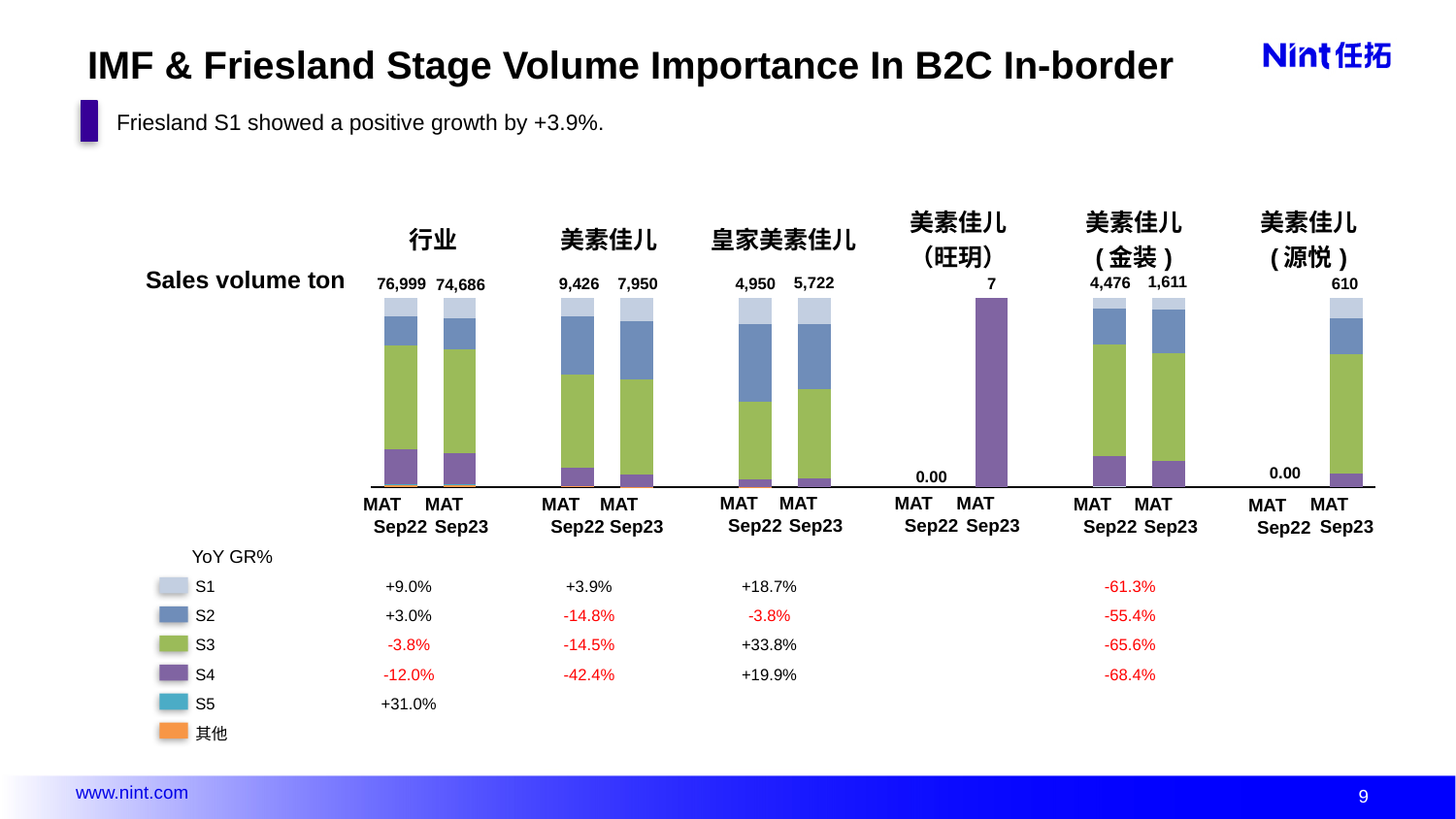

# IMF & Friesland Stage Volume Importance In B2C In-border
Friesland S1 showed a positive growth by +3.9%.
| 行业 | 美素佳儿 | 皇家美素佳儿 | 美素佳儿 （旺玥） | 美素佳儿 (金装) | 美素佳儿 (源悦) |
| --- | --- | --- | --- | --- | --- |
Sales volume ton
1,611
4,476
5,722
9,426
7,950
610
4,950
76,999
7
74,686

### Chart

| Category | 系列6 | 系列5 | 系列4 | 系列3 | 系列2 | 系列1 |
|---|---|---|---|---|---|---|
| 1 | 1.18 | 0.07 | 18.41 | 55.3 | 15.44 | 9.61 |
| 2 | 1.15 | 0.09 | 16.7 | 54.87 | 16.39 | 10.8 |
| 3 | None | None | None | None | None | None |
| 4 | 0.3 | 0.0 | 9.64 | 49.63 | 30.55 | 9.88 |
| 5 | 0.05 | 0.0 | 6.58 | 50.33 | 30.87 | 12.17 |
| 6 | None | None | None | None | None | None |
| 7 | 0.04 | 0.0 | 4.22 | 40.82 | 41.25 | 13.68 |
| 8 | 0.0 | 0.0 | 4.38 | 47.25 | 34.32 | 14.04 |
| 9 | None | None | None | None | None | None |
| 10 | None | None | None | None | None | None |
| 11 | 0.0 | 0.0 | 100.0 | 0.0 | 0.0 | 0.0 |
| 12 | None | None | None | None | None | None |
| 13 | 0.58 | 0.0 | 15.63 | 59.38 | 18.73 | 5.68 |
| 14 | 0.26 | 0.0 | 13.74 | 56.68 | 23.22 | 6.1 |
| 15 | None | None | None | None | None | None |
| 16 | None | None | None | None | None | None |
| 17 | 0.0 | 0.0 | 7.31 | 62.97 | 19.03 | 10.69 |
0.00
0.00
MAT
Sep22
MAT
Sep23
MAT
Sep22
MAT
Sep23
MAT
Sep23
MAT
Sep22
MAT
Sep23
MAT
Sep22
MAT
Sep23
MAT
Sep22
MAT
Sep23
MAT
Sep22
YoY GR%
| S1 | +9.0% | +3.9% | +18.7% |  | -61.3% |  |
| --- | --- | --- | --- | --- | --- | --- |
| S2 | +3.0% | -14.8% | -3.8% |  | -55.4% |  |
| S3 | -3.8% | -14.5% | +33.8% |  | -65.6% |  |
| S4 | -12.0% | -42.4% | +19.9% |  | -68.4% |  |
| S5 | +31.0% |  |  |  |  |  |
| 其他 |  |  |  |  |  |  |